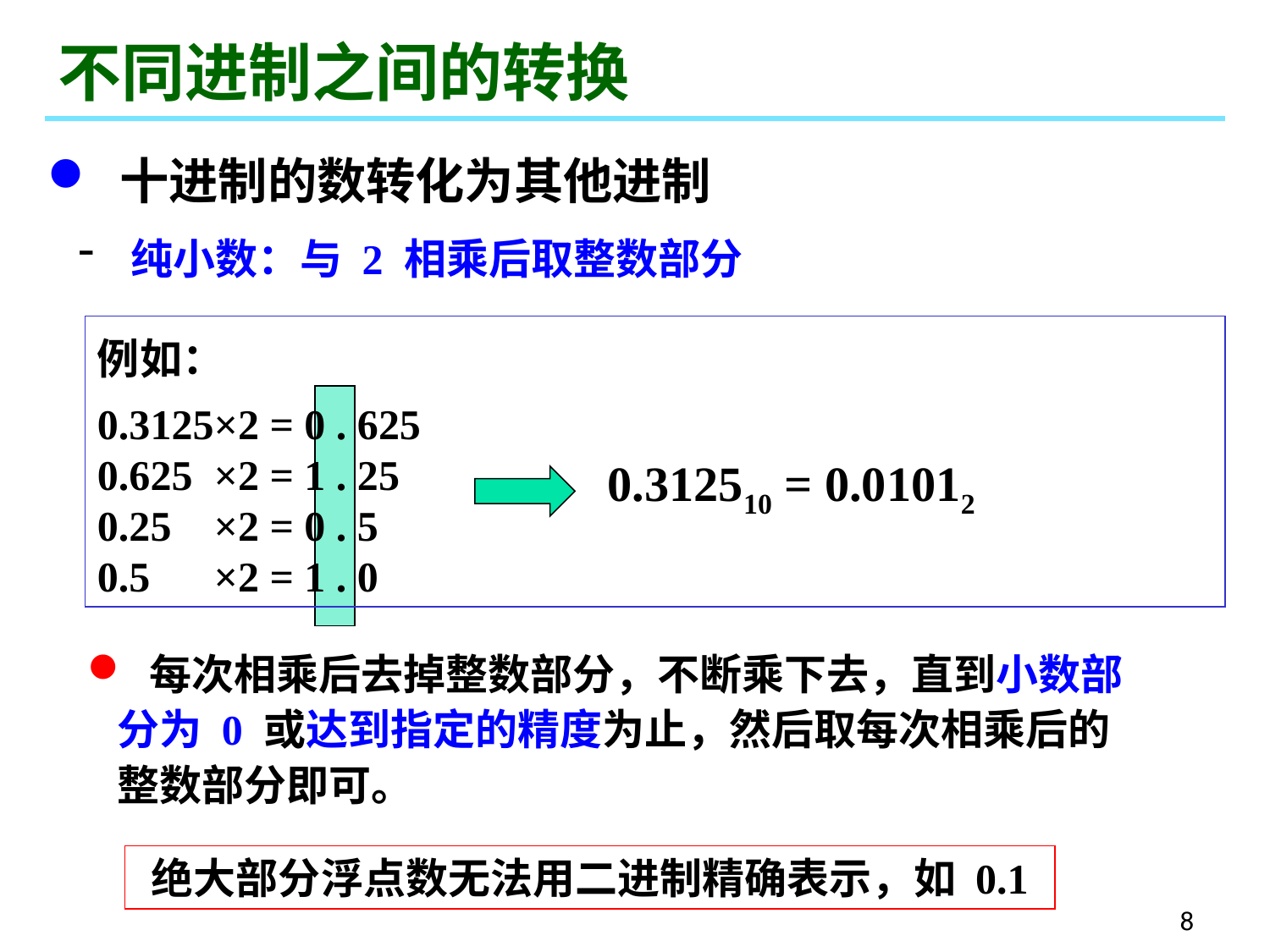

# 不同进制之间的转换
 十进制的数转化为其他进制
 纯小数：与 2 相乘后取整数部分
例如：
0.3125×2 = 0 . 625
0.625  ×2 = 1 . 25
0.25    ×2 = 0 . 5
0.5      ×2 = 1 . 0

0.312510 = 0.01012

 每次相乘后去掉整数部分，不断乘下去，直到小数部分为 0 或达到指定的精度为止，然后取每次相乘后的整数部分即可。
绝大部分浮点数无法用二进制精确表示，如 0.1
8